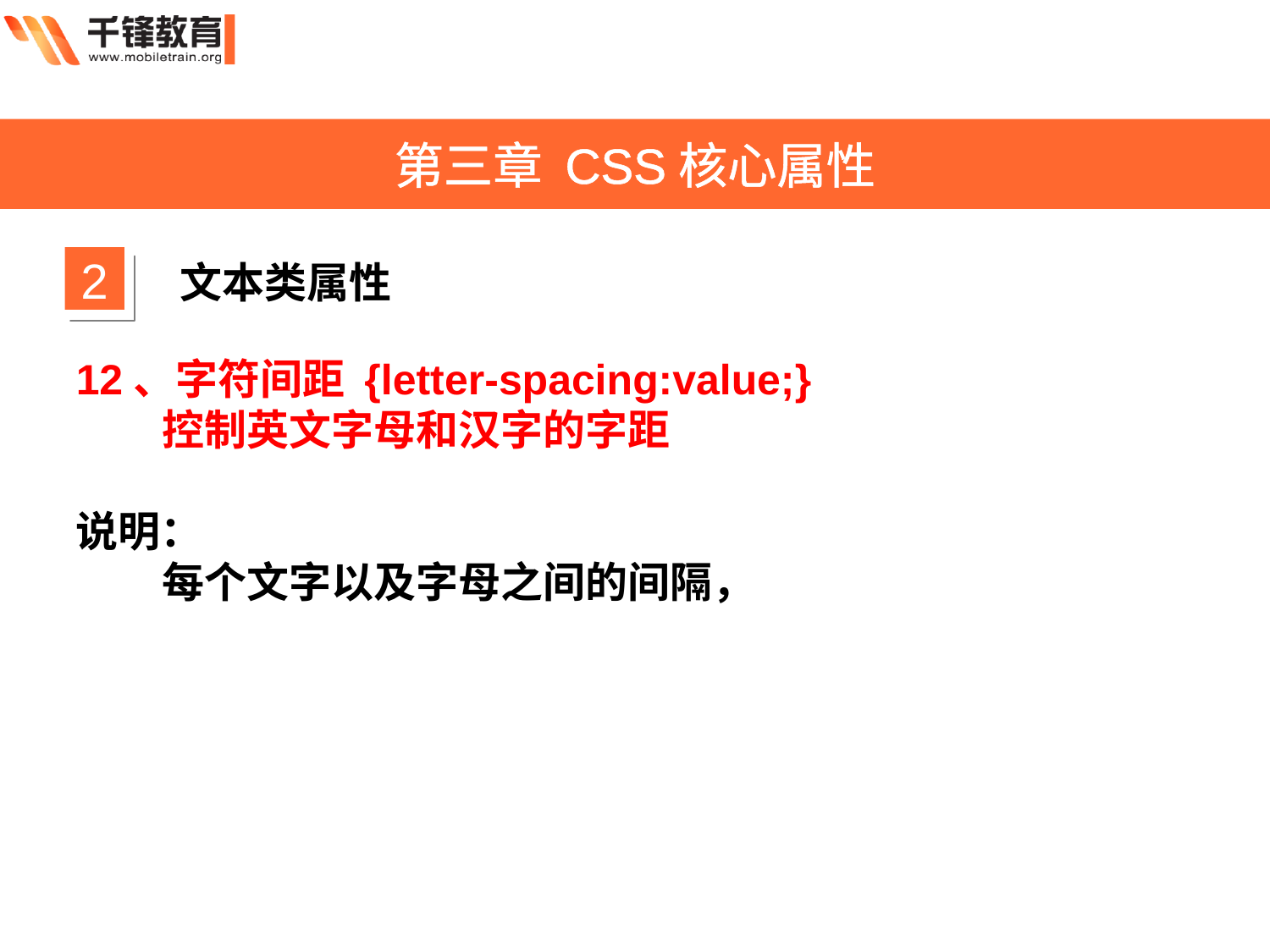

第三章 CSS核心属性
2

文本类属性

12、字符间距 {letter-spacing:value;}
        控制英文字母和汉字的字距

说明：
        每个文字以及字母之间的间隔，